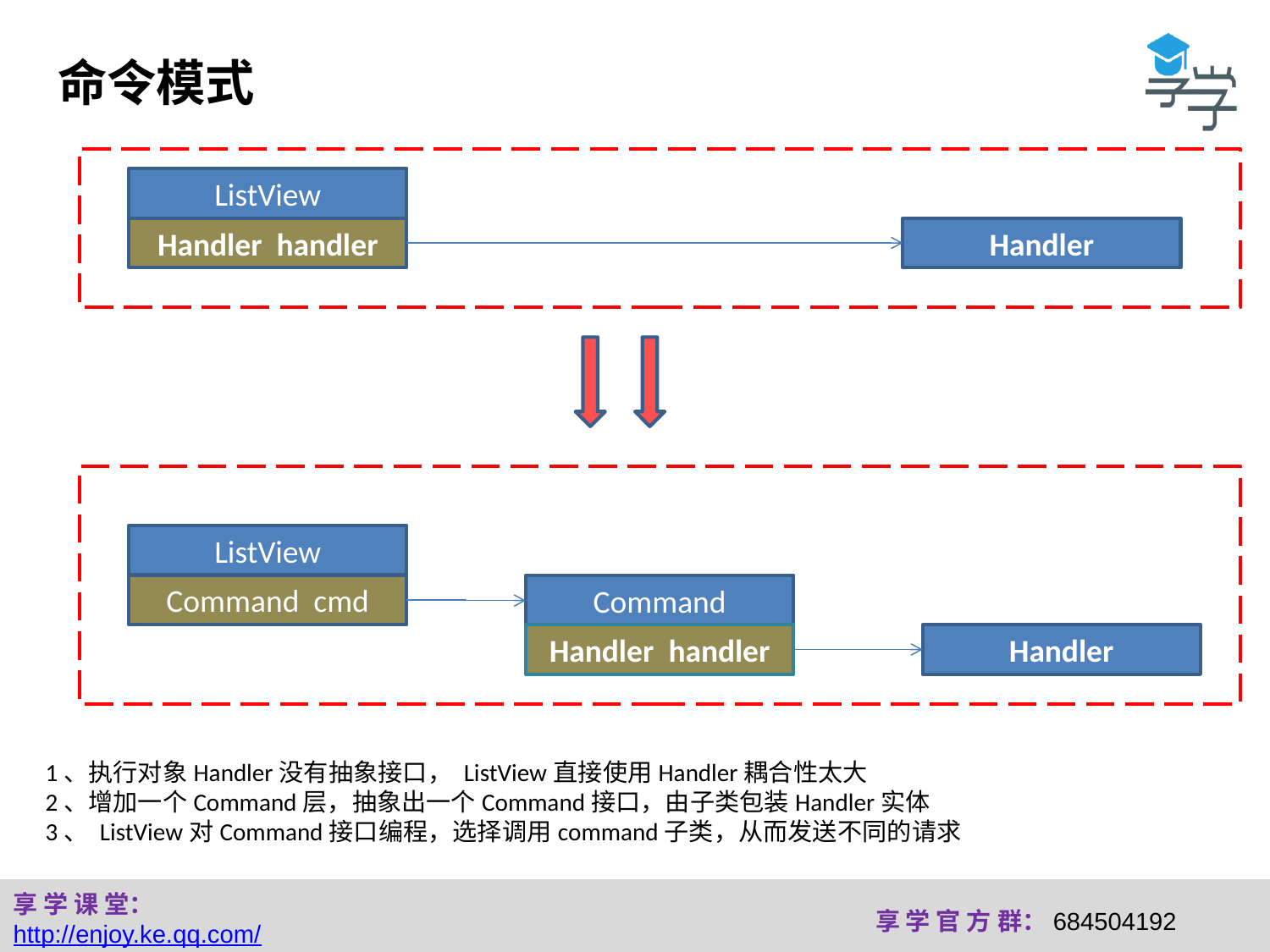

命令模式

ListView
Handler  handler
Handler

ListView
Command  cmd
Command
Handler  handler
Handler
1、执行对象Handler没有抽象接口， ListView直接使用Handler耦合性太大
2、增加一个Command层，抽象出一个Command接口，由子类包装Handler实体
3、 ListView对Command接口编程，选择调用command子类，从而发送不同的请求